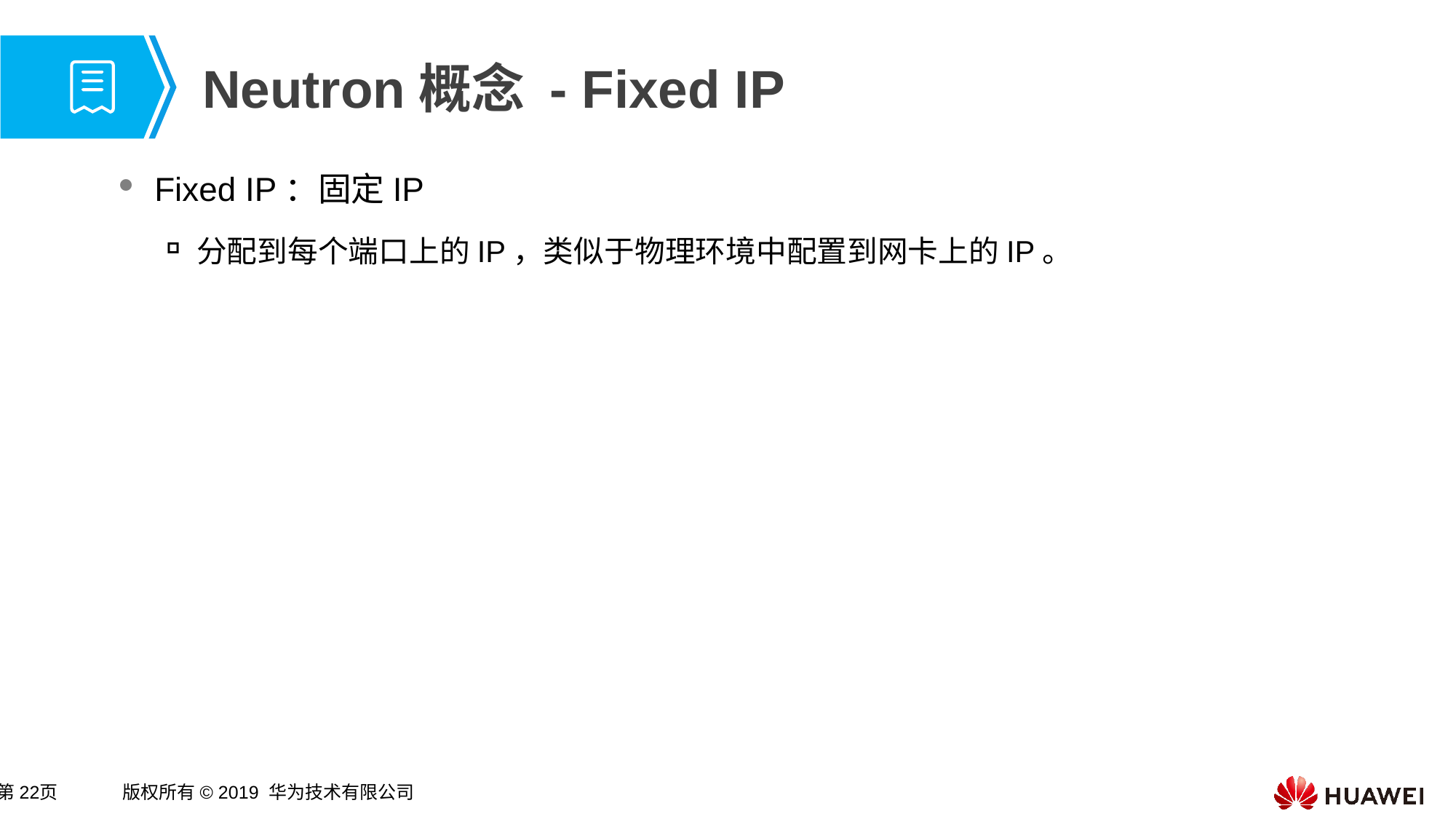

# Neutron概念 - Fixed IP
Fixed IP：固定IP
分配到每个端口上的IP，类似于物理环境中配置到网卡上的IP。